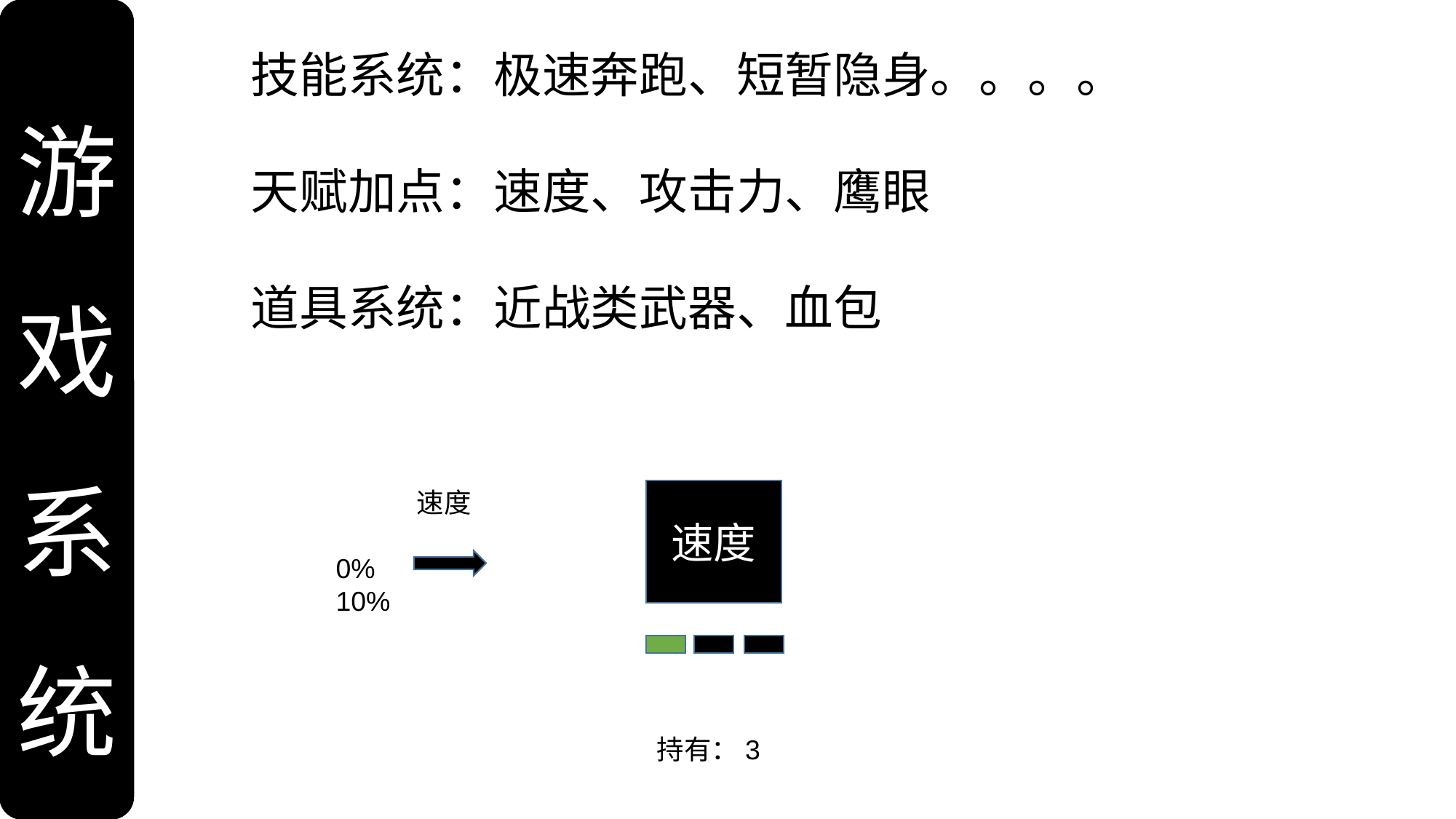

游
戏
系统
技能系统：极速奔跑、短暂隐身。。。。

天赋加点：速度、攻击力、鹰眼

道具系统：近战类武器、血包
            速度

0%                     10%
速度

持有：3